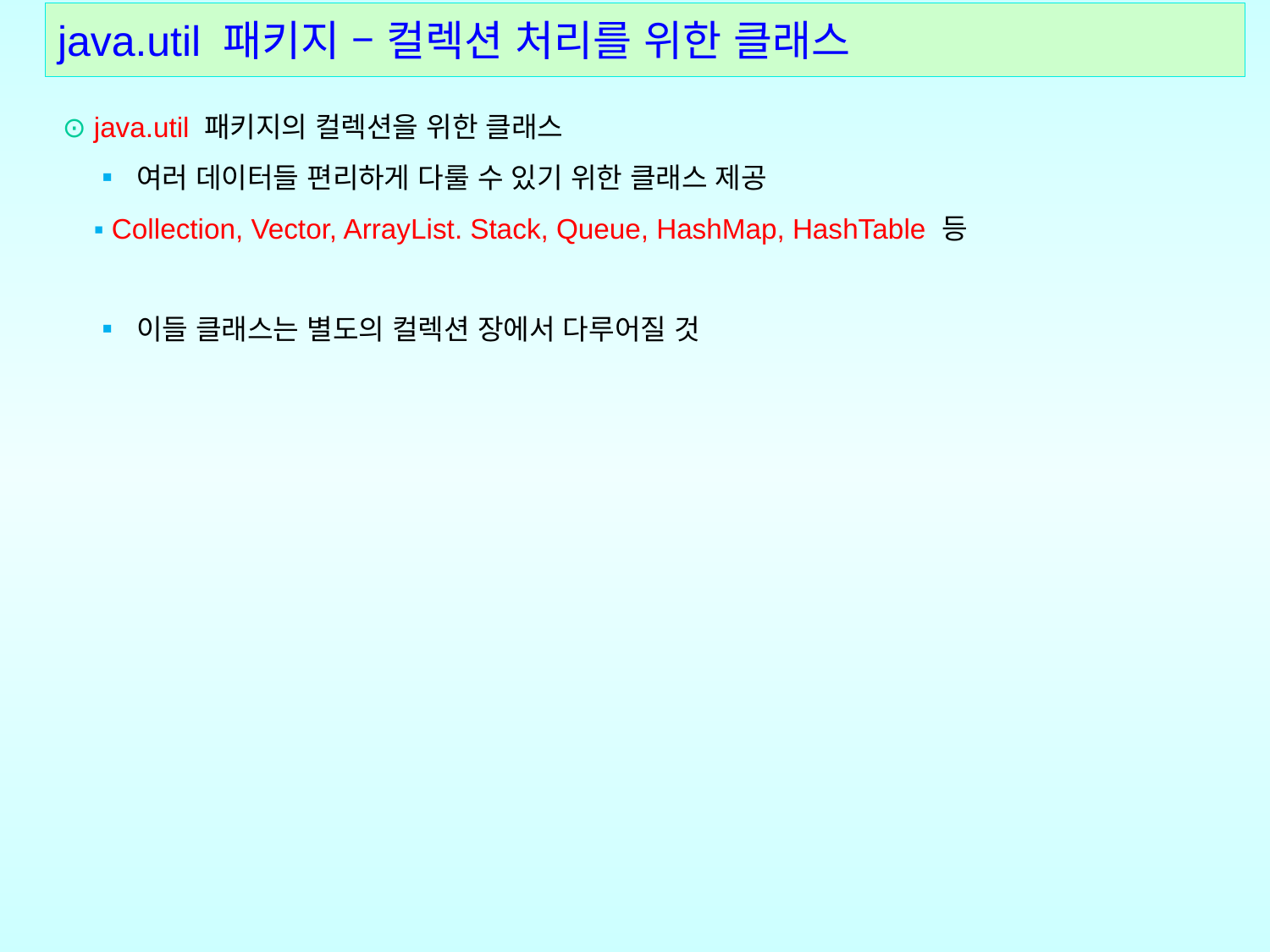

# java.util 패키지 – 컬렉션 처리를 위한 클래스
⊙ java.util 패키지의 컬렉션을 위한 클래스
    ▪ 여러 데이터들 편리하게 다룰 수 있기 위한 클래스 제공
    ▪ Collection, Vector, ArrayList. Stack, Queue, HashMap, HashTable 등

    ▪ 이들 클래스는 별도의 컬렉션 장에서 다루어질 것